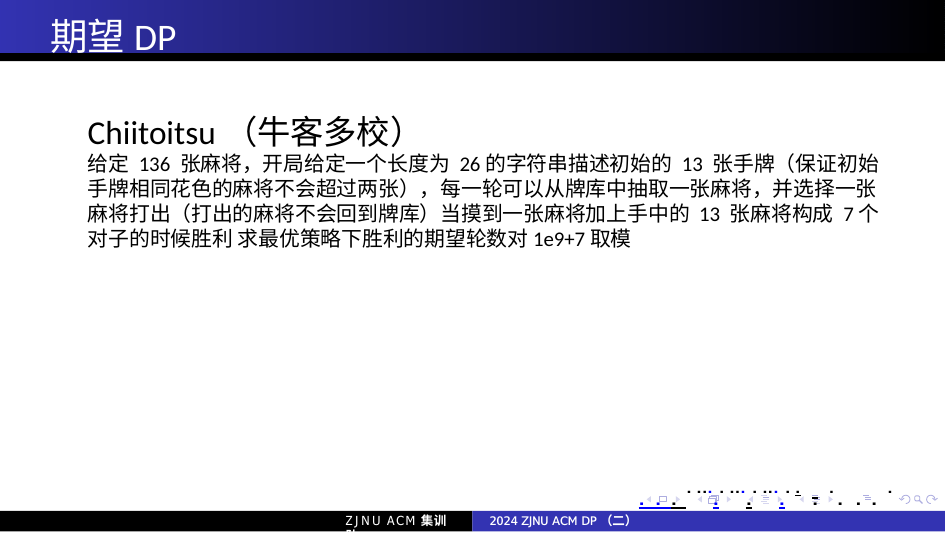

期望DP
Chiitoitsu（牛客多校）
给定 136 张麻将，开局给定一个长度为 26的字符串描述初始的 13 张手牌（保证初始手牌相同花色的麻将不会超过两张），每一轮可以从牌库中抽取一张麻将，并选择一张麻将打出（打出的麻将不会回到牌库）当摸到一张麻将加上手中的 13 张麻将构成 7个对子的时候胜利 求最优策略下胜利的期望轮数对1e9+7取模

. . . ................. . .. . . .
2024 ZJNU ACM DP（二）
ZJNU ACM集训队